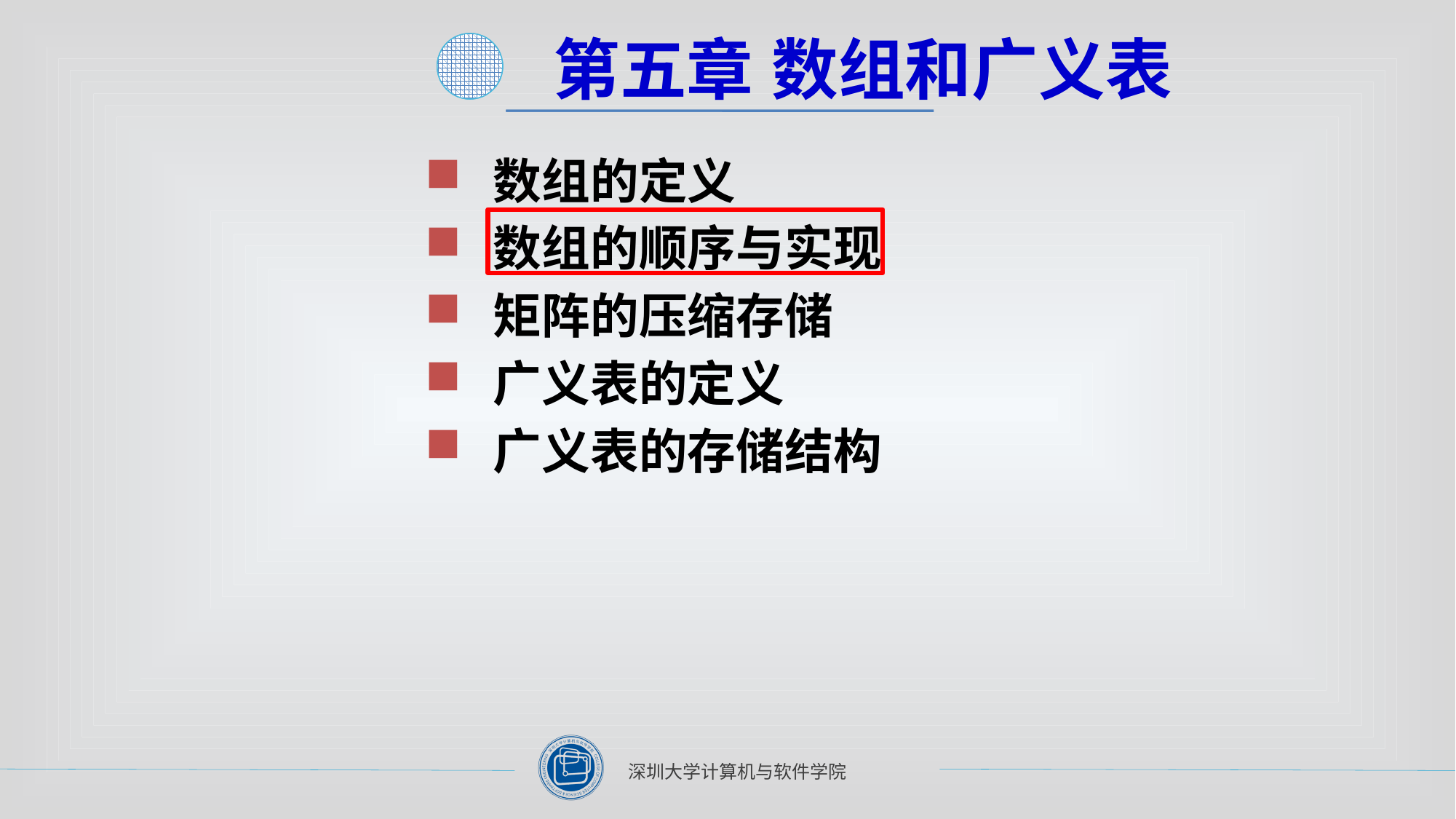

第五章	数组和广义表

数组的定义
数组的顺序与实现
矩阵的压缩存储
广义表的定义
广义表的存储结构

6